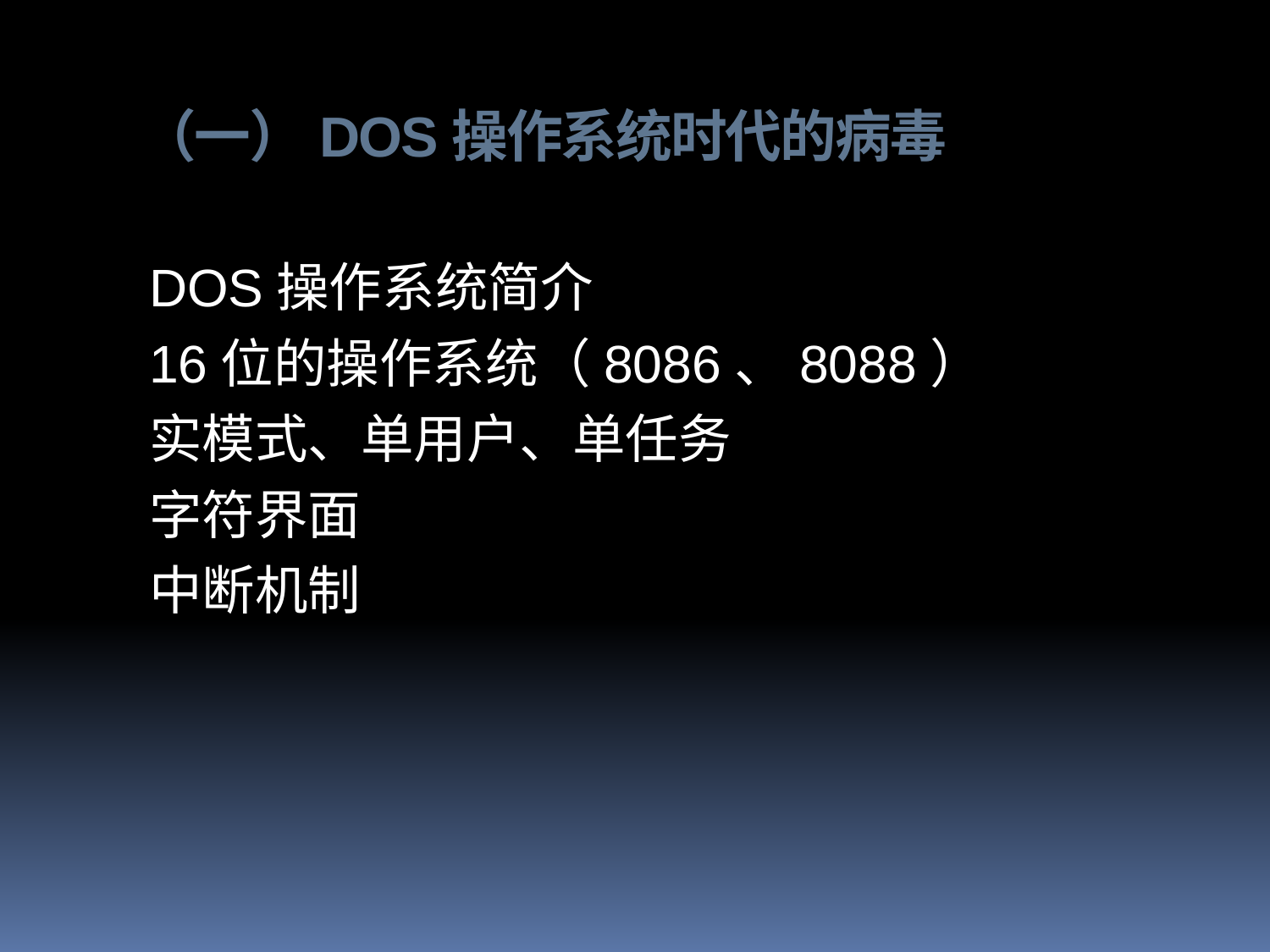

# （一）DOS操作系统时代的病毒
DOS操作系统简介
16位的操作系统（8086、8088）
实模式、单用户、单任务
字符界面
中断机制